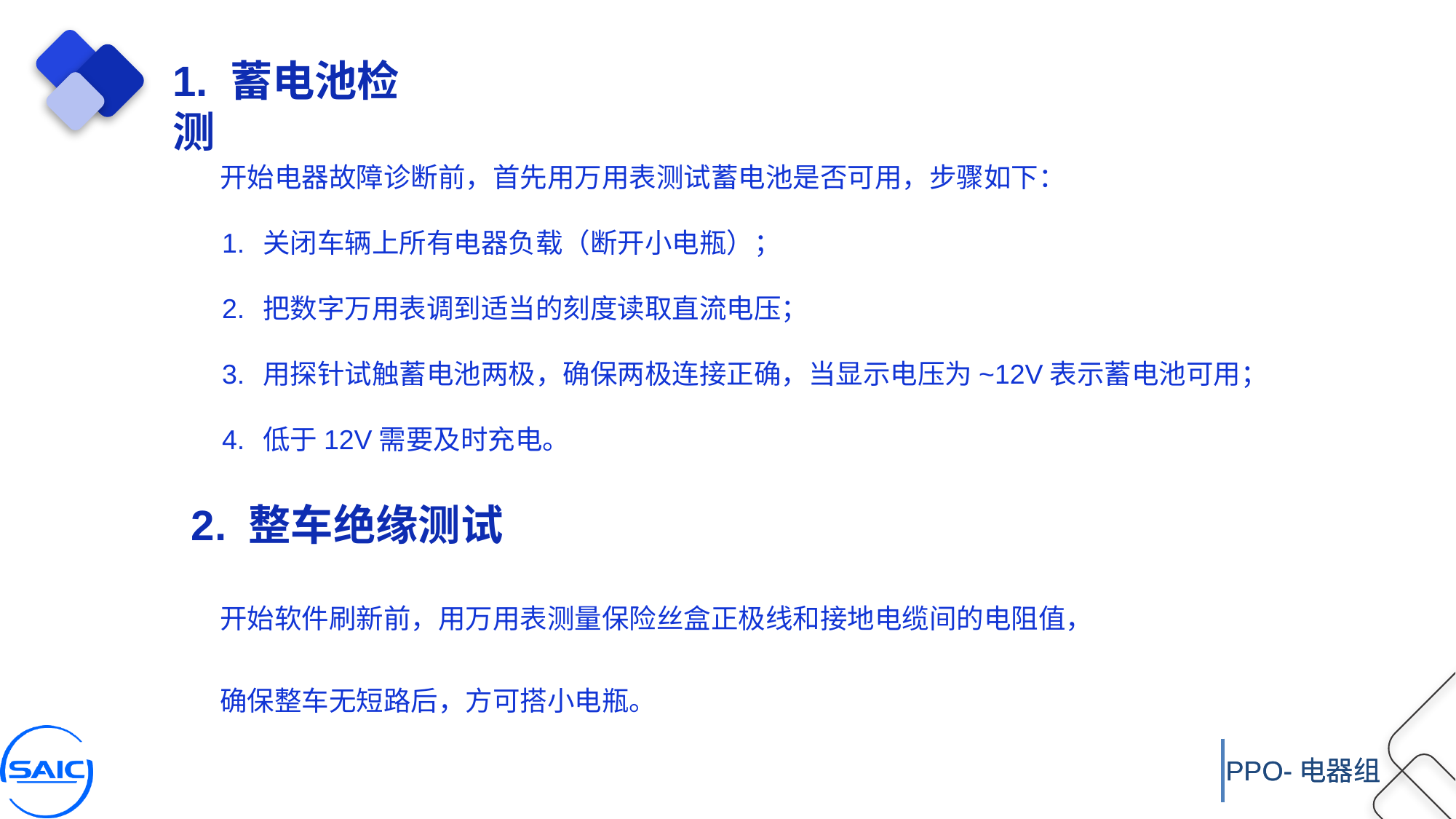

1. 蓄电池检测
开始电器故障诊断前，首先用万用表测试蓄电池是否可用，步骤如下：
关闭车辆上所有电器负载（断开小电瓶）；
把数字万用表调到适当的刻度读取直流电压；
用探针试触蓄电池两极，确保两极连接正确，当显示电压为~12V表示蓄电池可用；
低于12V需要及时充电。
2. 整车绝缘测试
开始软件刷新前，用万用表测量保险丝盒正极线和接地电缆间的电阻值，
确保整车无短路后，方可搭小电瓶。